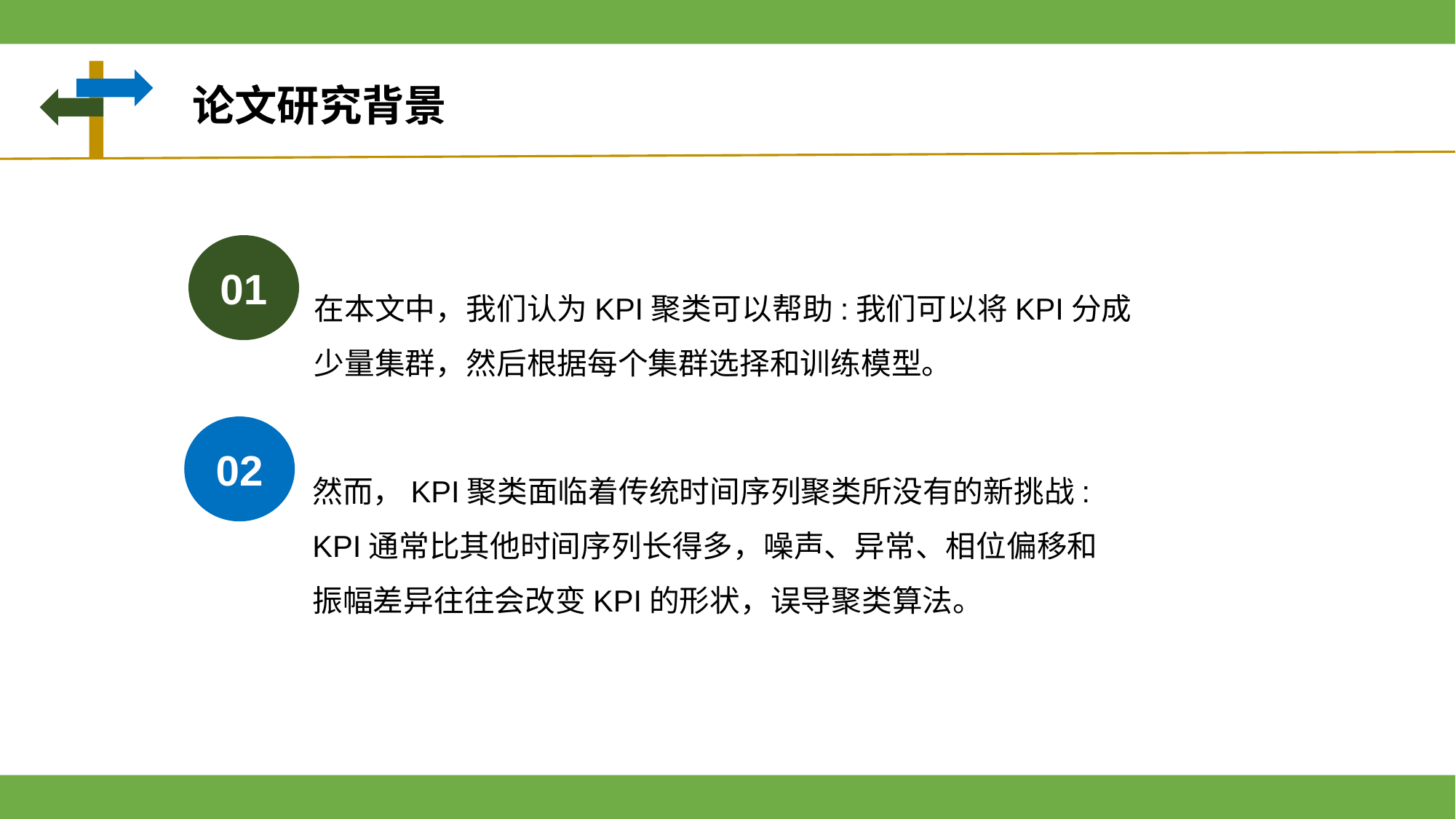

论文研究背景

01
在本文中，我们认为KPI聚类可以帮助:我们可以将KPI分成
少量集群，然后根据每个集群选择和训练模型。
02
然而，KPI聚类面临着传统时间序列聚类所没有的新挑战:
KPI通常比其他时间序列长得多，噪声、异常、相位偏移和
振幅差异往往会改变KPI的形状，误导聚类算法。